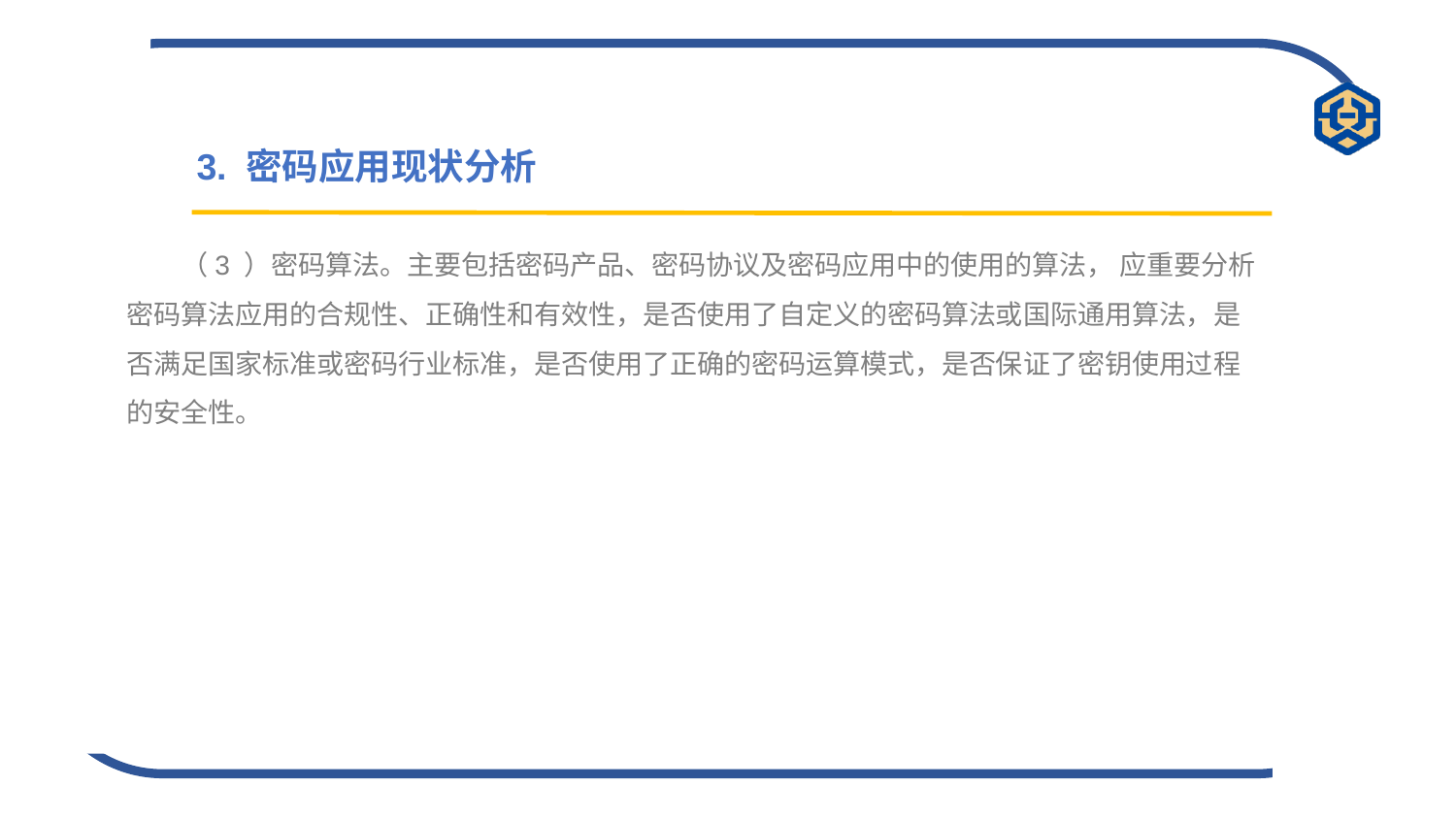

3. 密码应用现状分析
（3 ）密码算法。主要包括密码产品、密码协议及密码应用中的使用的算法， 应重要分析密码算法应用的合规性、正确性和有效性，是否使用了自定义的密码算法或国际通用算法，是否满足国家标准或密码行业标准，是否使用了正确的密码运算模式，是否保证了密钥使用过程的安全性。